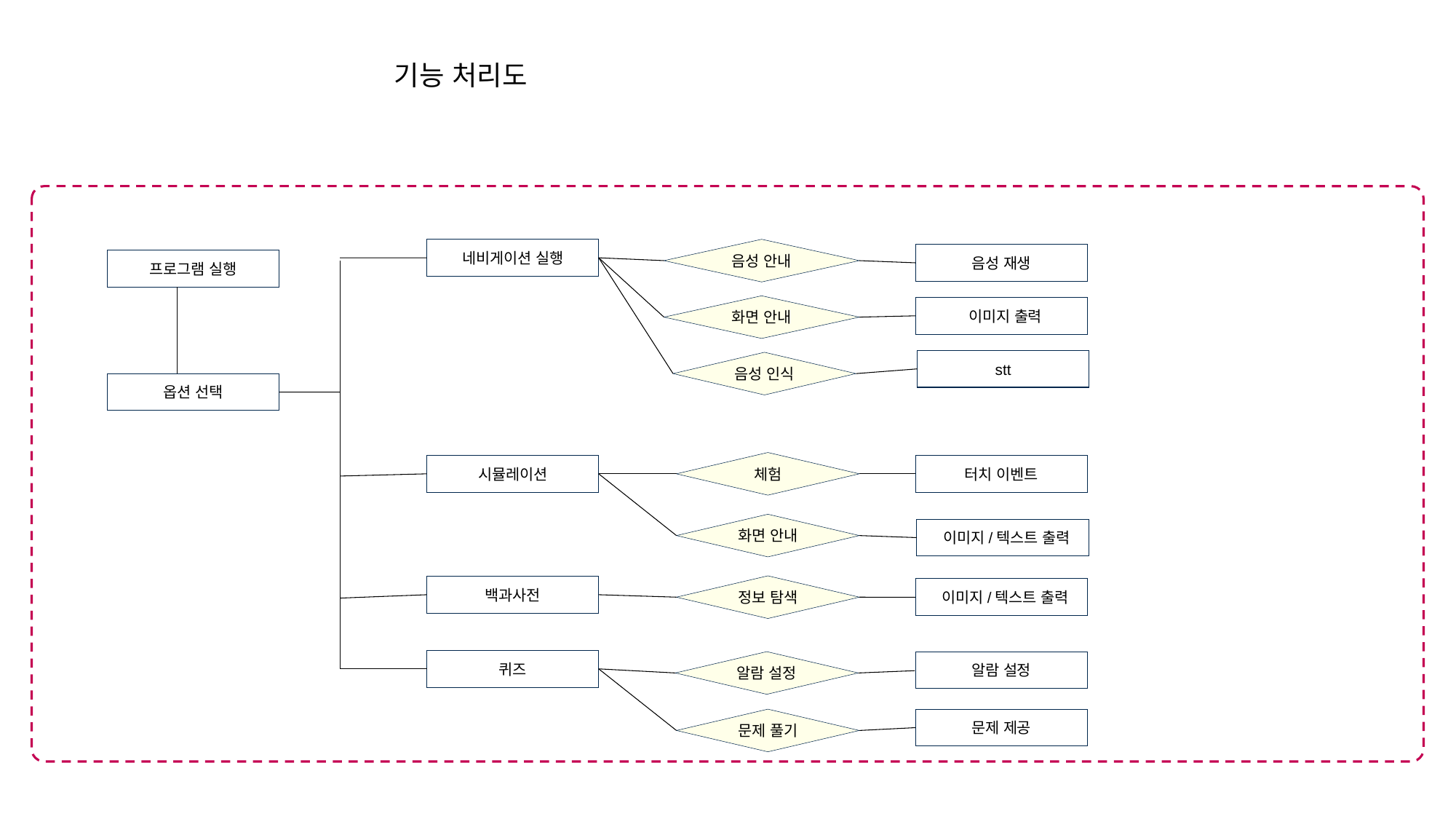

기능 처리도

네비게이션 실행
음성 안내
음성 재생
프로그램 실행
화면 안내
 이미지 출력
stt
음성 인식
옵션 선택
체험
터치 이벤트
시뮬레이션
화면 안내
 이미지/텍스트 출력
정보 탐색
백과사전
 이미지/텍스트 출력
퀴즈
알람 설정
알람 설정
문제 풀기
문제 제공